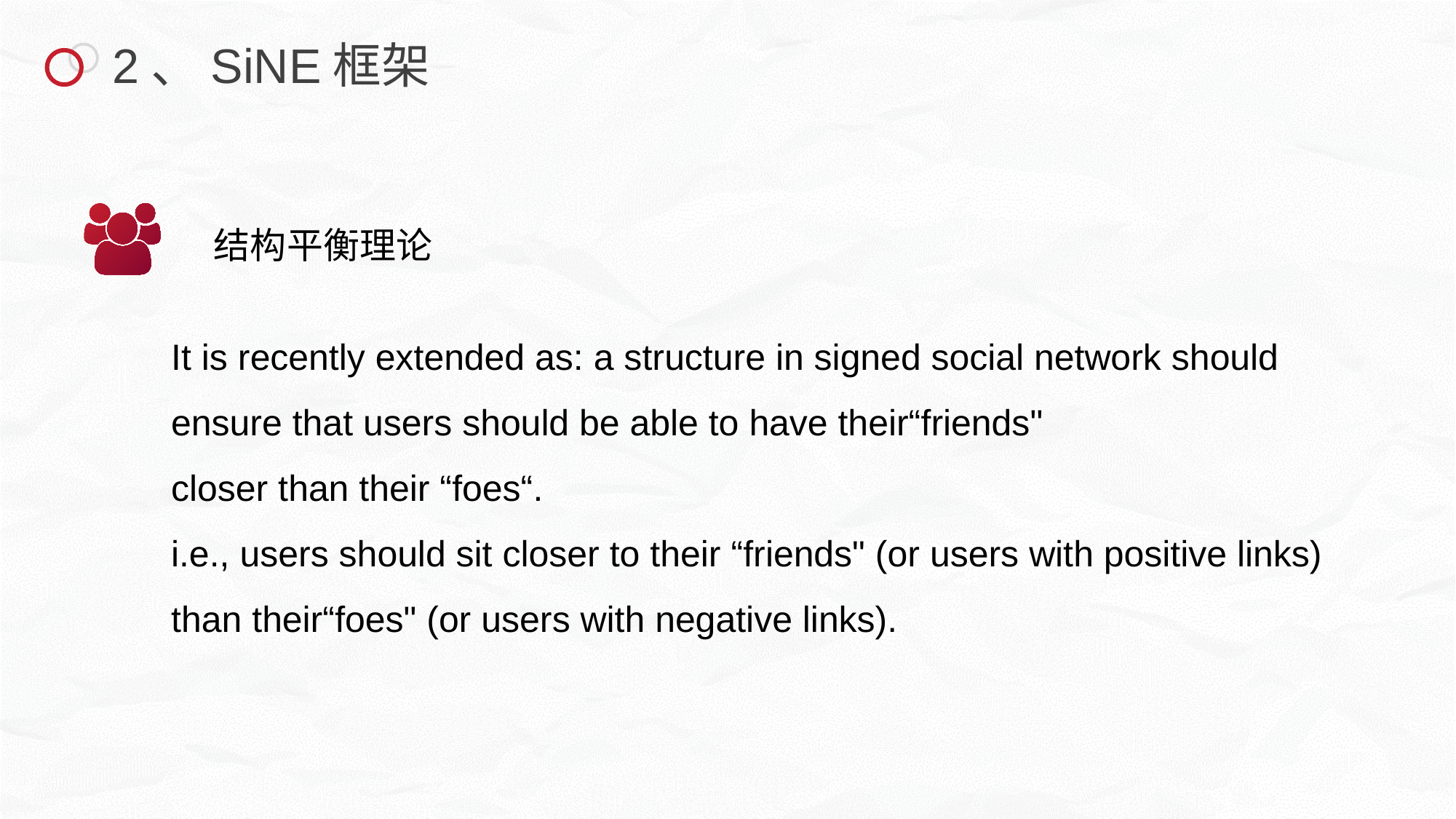

2、SiNE框架

结构平衡理论
It is recently extended as: a structure in signed social network should ensure that users should be able to have their“friends"
closer than their “foes“.
i.e., users should sit closer to their “friends" (or users with positive links) than their“foes" (or users with negative links).